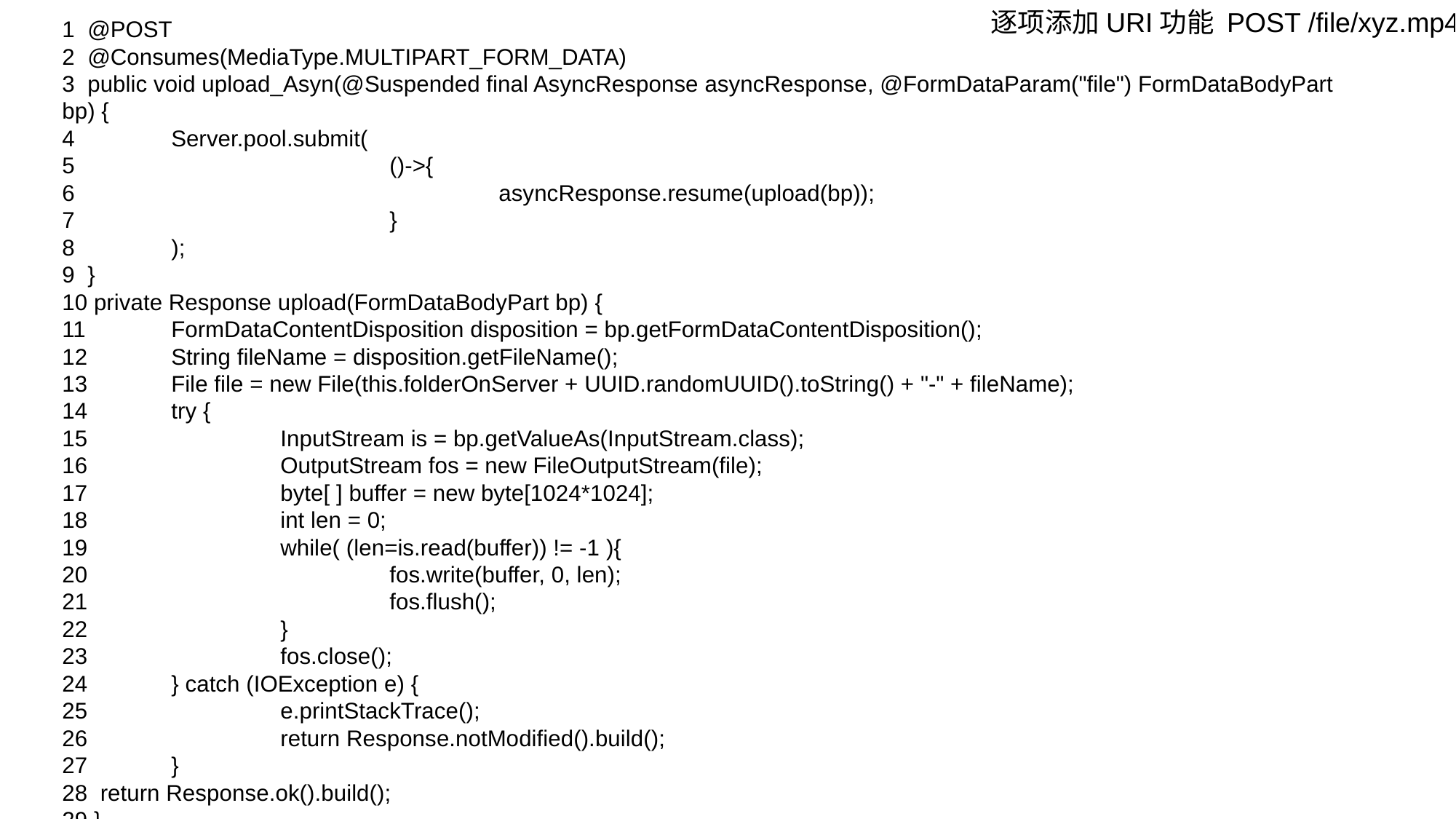

逐项添加URI功能 POST /file/xyz.mp4
1  @POST
2  @Consumes(MediaType.MULTIPART_FORM_DATA)
3  public void upload_Asyn(@Suspended final AsyncResponse asyncResponse, @FormDataParam("file") FormDataBodyPart bp) {
4  	Server.pool.submit(
5  			()->{
6  				asyncResponse.resume(upload(bp));
7  			}
8  	);
9  }
10 private Response upload(FormDataBodyPart bp) {
11 	FormDataContentDisposition disposition = bp.getFormDataContentDisposition();
12 	String fileName = disposition.getFileName();
13 	File file = new File(this.folderOnServer + UUID.randomUUID().toString() + "-" + fileName);
14 	try {
15 		InputStream is = bp.getValueAs(InputStream.class);
16 		OutputStream fos = new FileOutputStream(file);
17 		byte[ ] buffer = new byte[1024*1024];
18 		int len = 0;
19 		while( (len=is.read(buffer)) != -1 ){
20 			fos.write(buffer, 0, len);
21 			fos.flush();
22 		}
23 		fos.close();
24 	} catch (IOException e) {
25 		e.printStackTrace();
26 		return Response.notModified().build();
27 	}
28  return Response.ok().build();
29 }